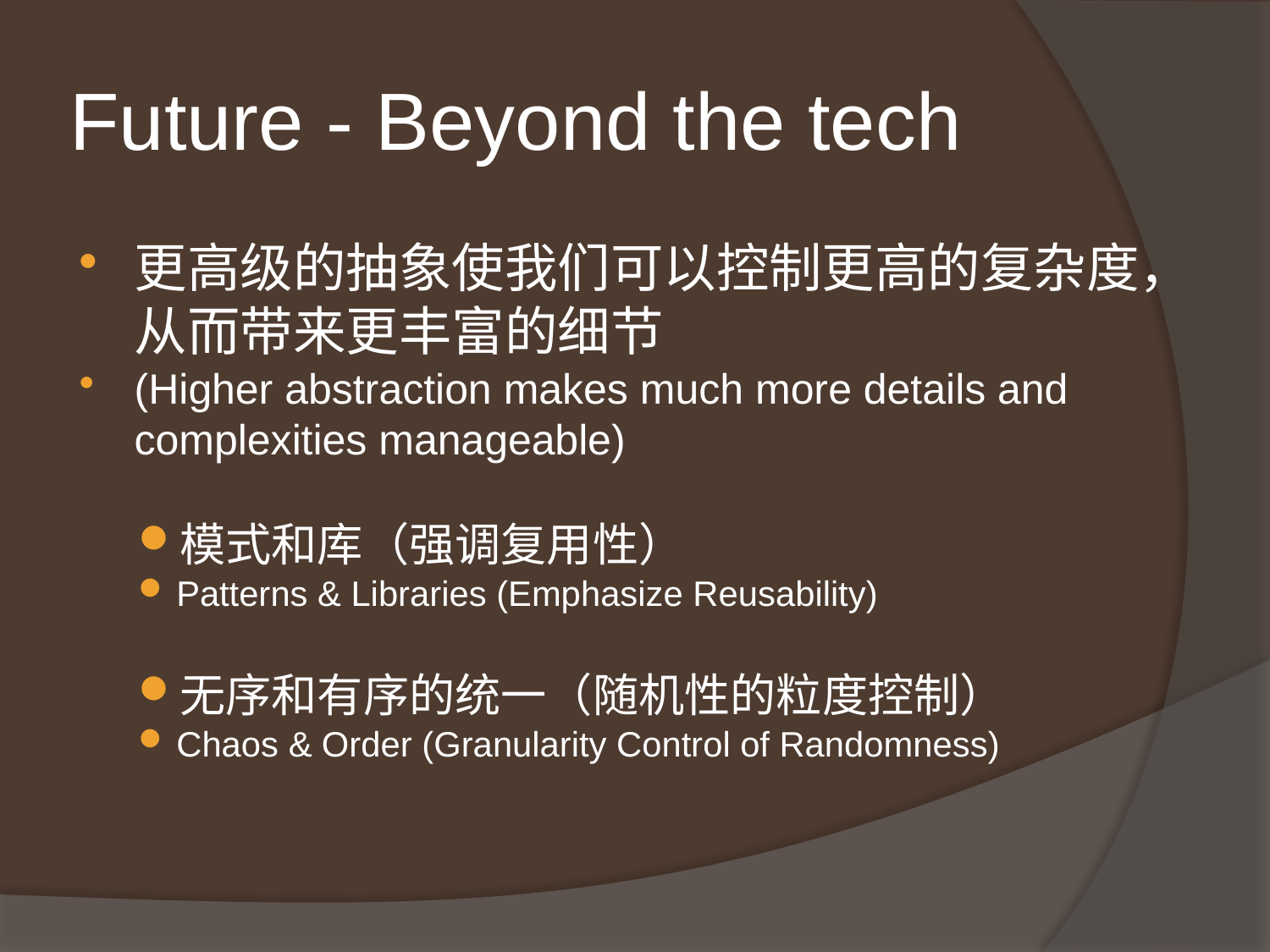

# Future - Beyond the tech
更高级的抽象使我们可以控制更高的复杂度，从而带来更丰富的细节
(Higher abstraction makes much more details and complexities manageable)
模式和库（强调复用性）
Patterns & Libraries (Emphasize Reusability)
无序和有序的统一（随机性的粒度控制）
Chaos & Order (Granularity Control of Randomness)